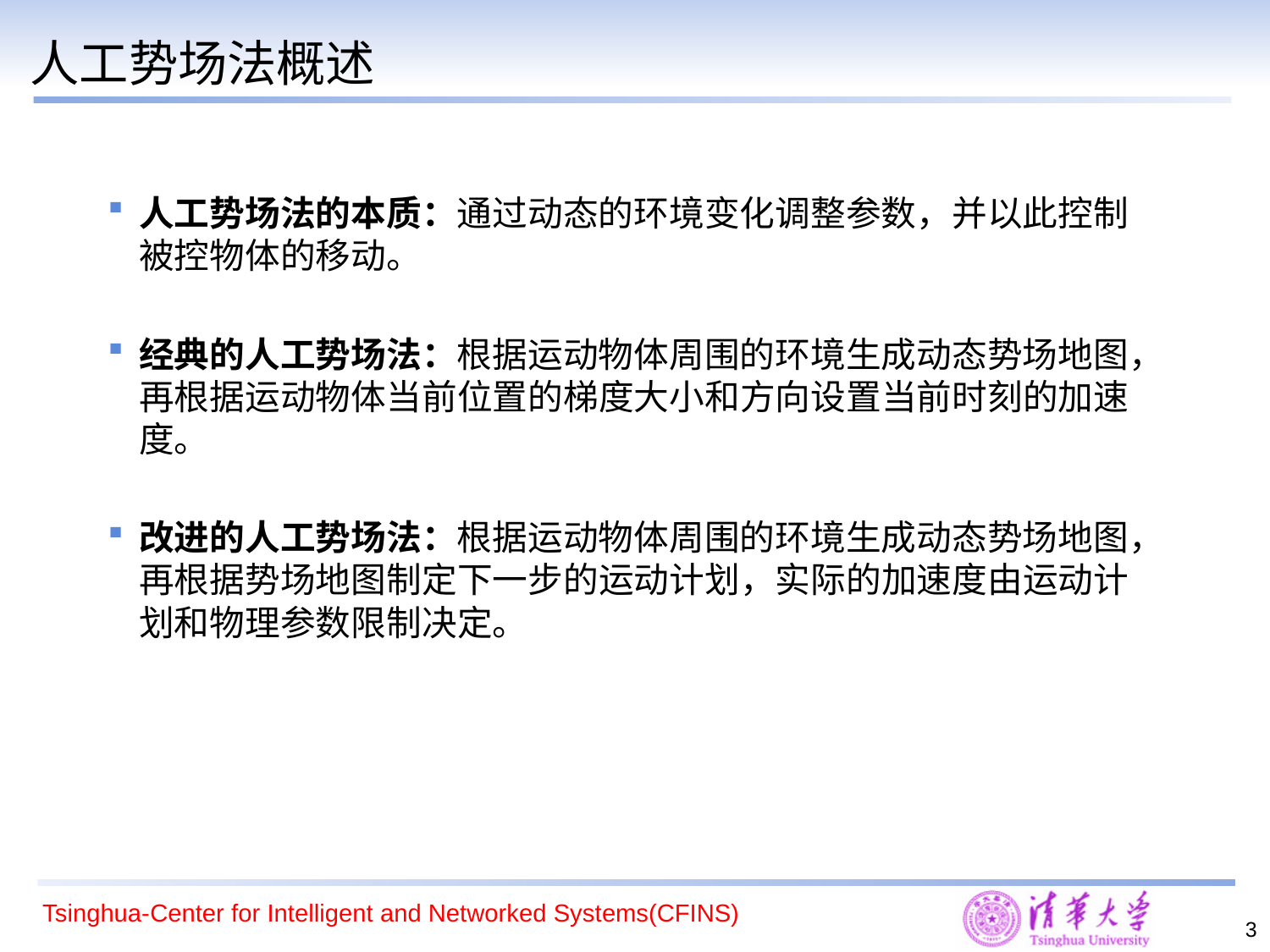

# 人工势场法概述
人工势场法的本质：通过动态的环境变化调整参数，并以此控制被控物体的移动。

经典的人工势场法：根据运动物体周围的环境生成动态势场地图，再根据运动物体当前位置的梯度大小和方向设置当前时刻的加速度。

改进的人工势场法：根据运动物体周围的环境生成动态势场地图，再根据势场地图制定下一步的运动计划，实际的加速度由运动计划和物理参数限制决定。

3